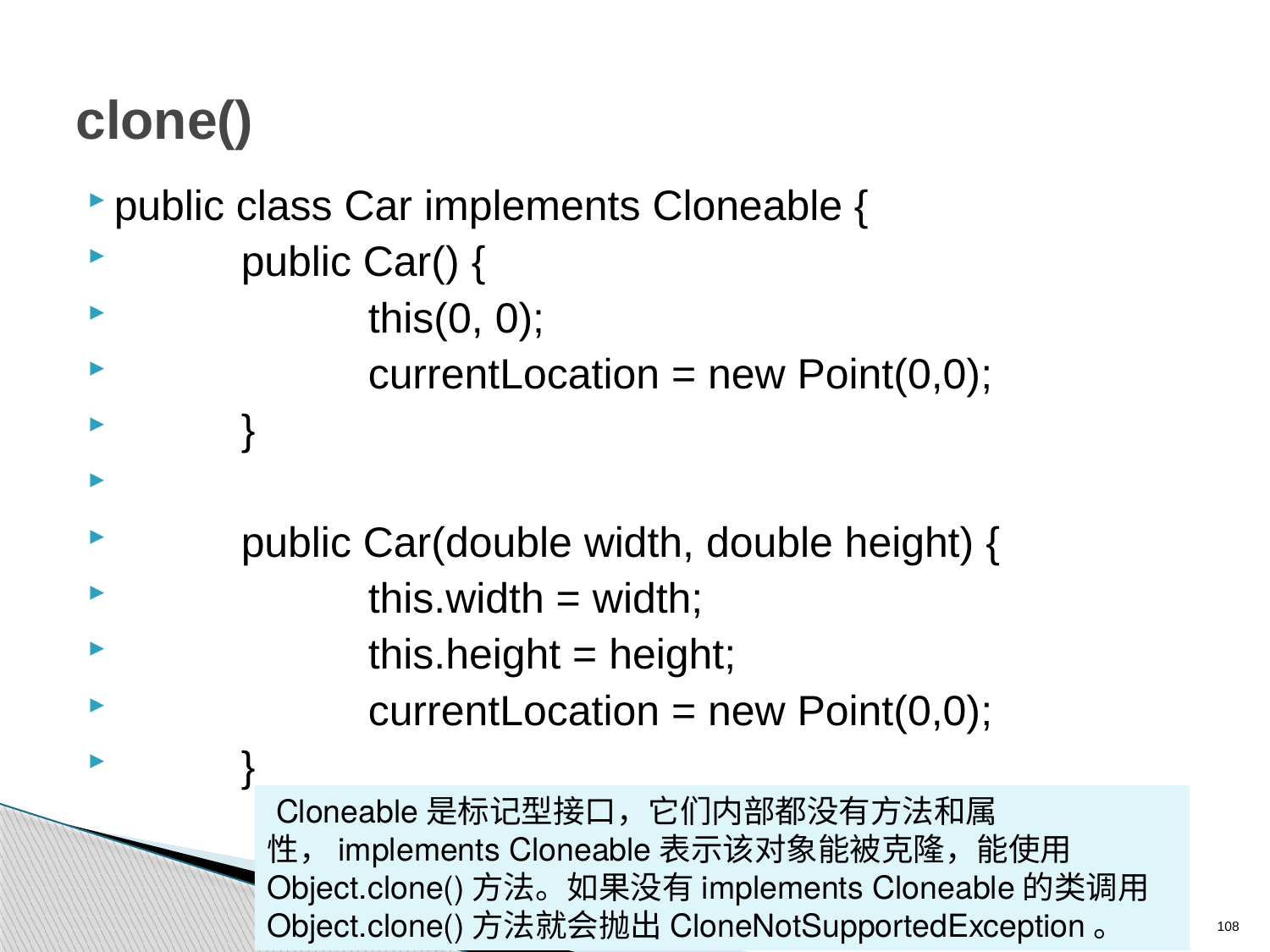

# clone()
public class Car implements Cloneable {
	public Car() {
		this(0, 0);
		currentLocation = new Point(0,0);
	}

	public Car(double width, double height) {
		this.width = width;
		this.height = height;
		currentLocation = new Point(0,0);
	}

 Cloneable是标记型接口，它们内部都没有方法和属性，implements Cloneable表示该对象能被克隆，能使用Object.clone()方法。如果没有implements Cloneable的类调用Object.clone()方法就会抛出CloneNotSupportedException。
108